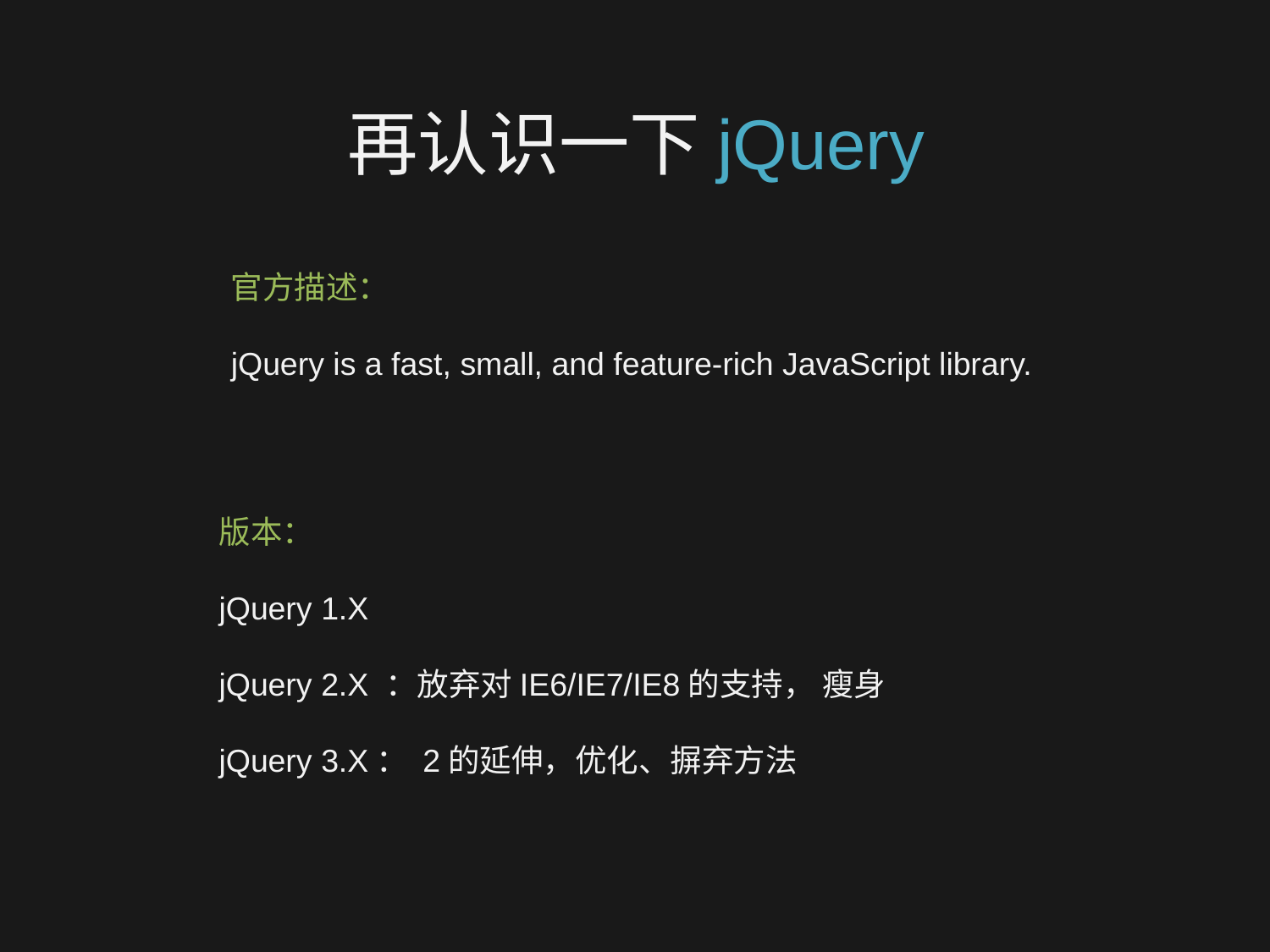

再认识一下jQuery
官方描述：

jQuery is a fast, small, and feature-rich JavaScript library.
版本：

jQuery 1.X

jQuery 2.X ：放弃对IE6/IE7/IE8的支持， 瘦身

jQuery 3.X： 2的延伸，优化、摒弃方法